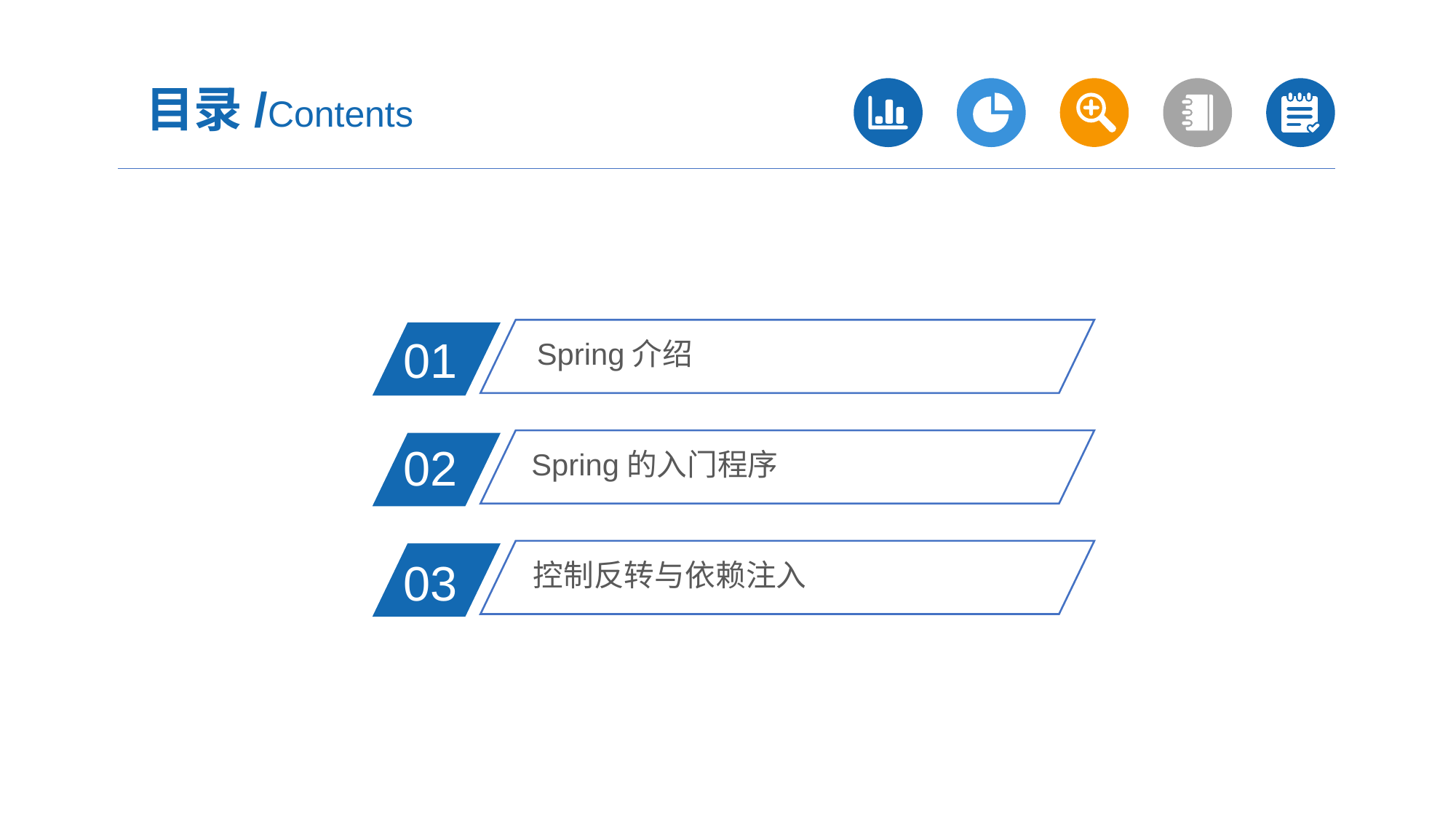

目录/Contents

Spring介绍

01

Spring的入门程序
02

控制反转与依赖注入

03